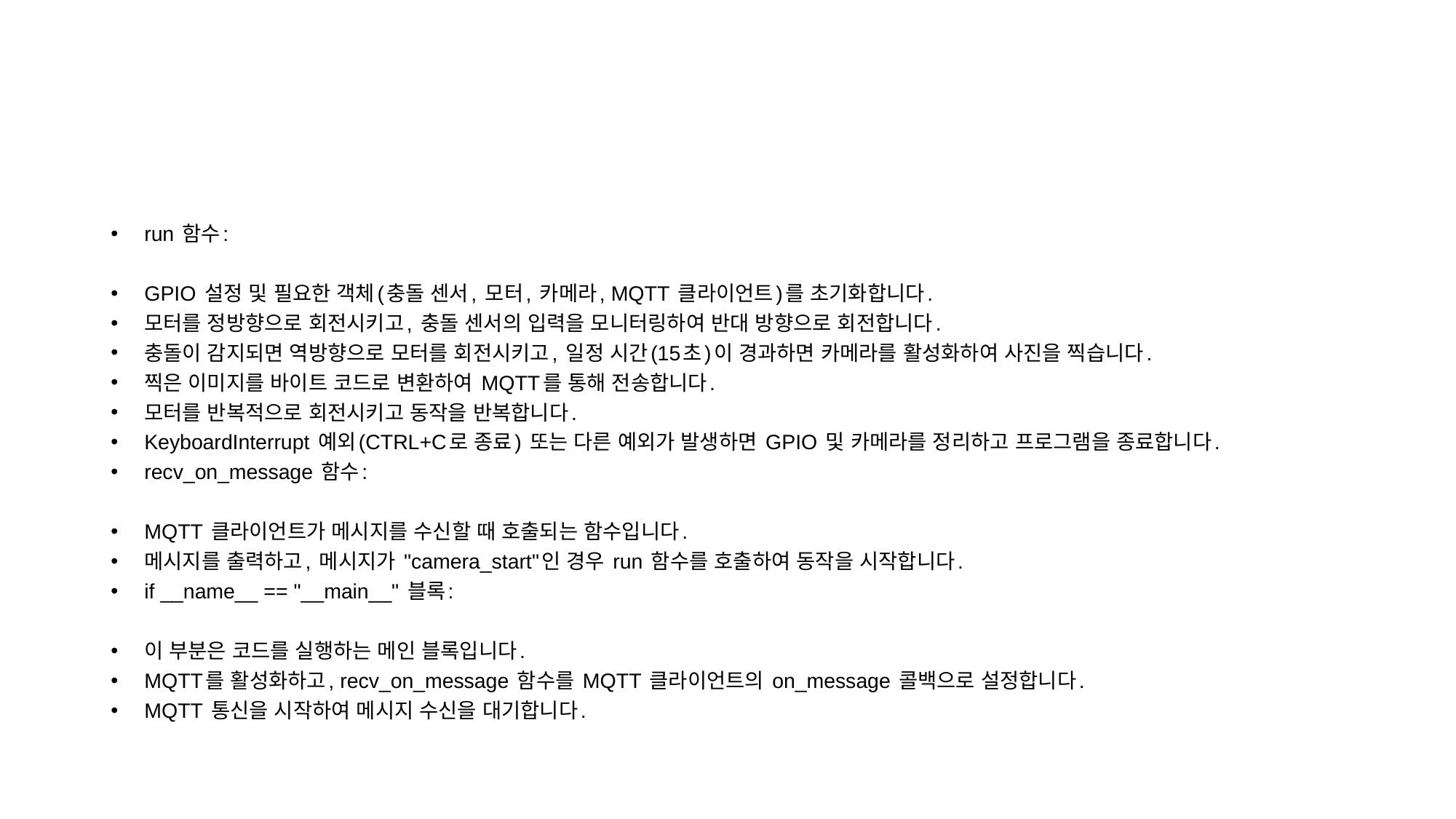

#
run 함수:

GPIO 설정 및 필요한 객체(충돌 센서, 모터, 카메라, MQTT 클라이언트)를 초기화합니다.
모터를 정방향으로 회전시키고, 충돌 센서의 입력을 모니터링하여 반대 방향으로 회전합니다.
충돌이 감지되면 역방향으로 모터를 회전시키고, 일정 시간(15초)이 경과하면 카메라를 활성화하여 사진을 찍습니다.
찍은 이미지를 바이트 코드로 변환하여 MQTT를 통해 전송합니다.
모터를 반복적으로 회전시키고 동작을 반복합니다.
KeyboardInterrupt 예외(CTRL+C로 종료) 또는 다른 예외가 발생하면 GPIO 및 카메라를 정리하고 프로그램을 종료합니다.
recv_on_message 함수:

MQTT 클라이언트가 메시지를 수신할 때 호출되는 함수입니다.
메시지를 출력하고, 메시지가 "camera_start"인 경우 run 함수를 호출하여 동작을 시작합니다.
if __name__ == "__main__" 블록:

이 부분은 코드를 실행하는 메인 블록입니다.
MQTT를 활성화하고, recv_on_message 함수를 MQTT 클라이언트의 on_message 콜백으로 설정합니다.
MQTT 통신을 시작하여 메시지 수신을 대기합니다.